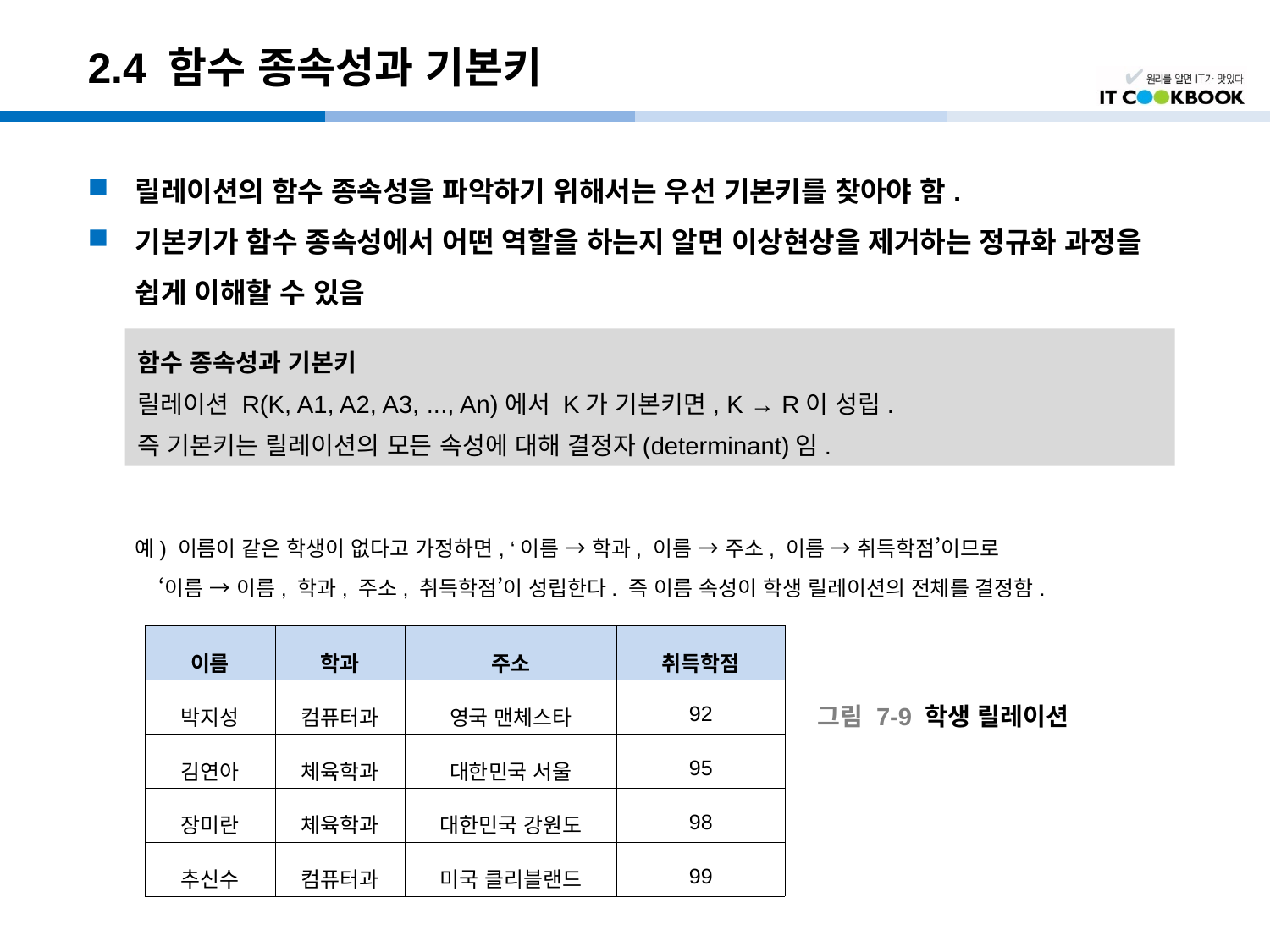

# 2.4 함수 종속성과 기본키
릴레이션의 함수 종속성을 파악하기 위해서는 우선 기본키를 찾아야 함.
기본키가 함수 종속성에서 어떤 역할을 하는지 알면 이상현상을 제거하는 정규화 과정을 쉽게 이해할 수 있음

	예) 이름이 같은 학생이 없다고 가정하면, ‘이름 → 학과, 이름 → 주소, 이름 → 취득학점’이므로
    ‘이름 → 이름, 학과, 주소, 취득학점’이 성립한다. 즉 이름 속성이 학생 릴레이션의 전체를 결정함.
함수 종속성과 기본키
릴레이션 R(K, A1, A2, A3, ..., An)에서 K가 기본키면, K → R이 성립.
즉 기본키는 릴레이션의 모든 속성에 대해 결정자(determinant)임.
| 이름 | 학과 | 주소 | 취득학점 |
| --- | --- | --- | --- |
| 박지성 | 컴퓨터과 | 영국 맨체스타 | 92 |
| 김연아 | 체육학과 | 대한민국 서울 | 95 |
| 장미란 | 체육학과 | 대한민국 강원도 | 98 |
| 추신수 | 컴퓨터과 | 미국 클리블랜드 | 99 |
그림 7-9 학생 릴레이션